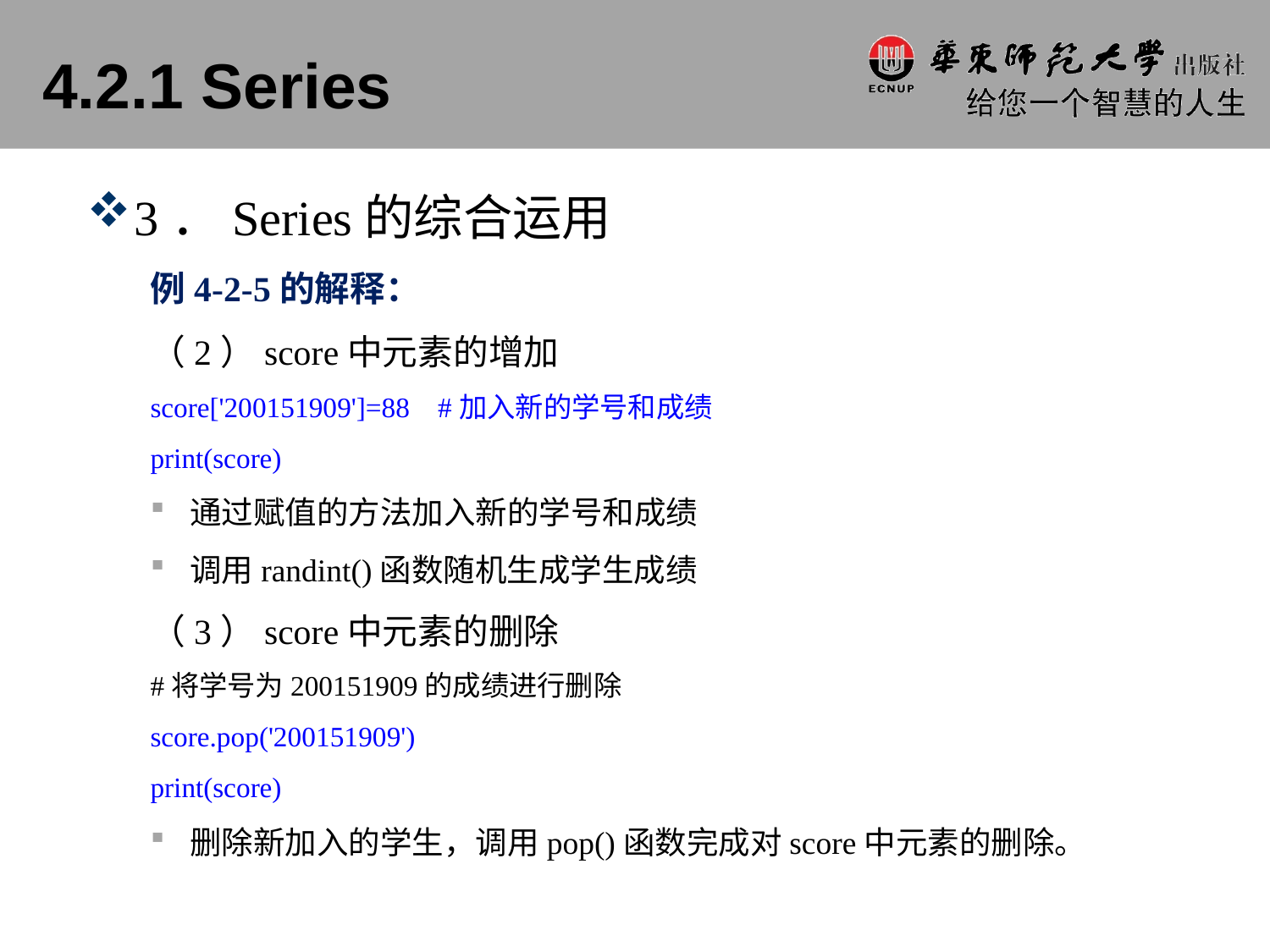

# 4.2.1 Series
3．Series的综合运用
例4-2-5的解释：
（2）score中元素的增加
score['200151909']=88    #加入新的学号和成绩
print(score)
通过赋值的方法加入新的学号和成绩
调用randint()函数随机生成学生成绩
（3）score中元素的删除
#将学号为200151909的成绩进行删除
score.pop('200151909')
print(score)
删除新加入的学生，调用pop()函数完成对score中元素的删除。